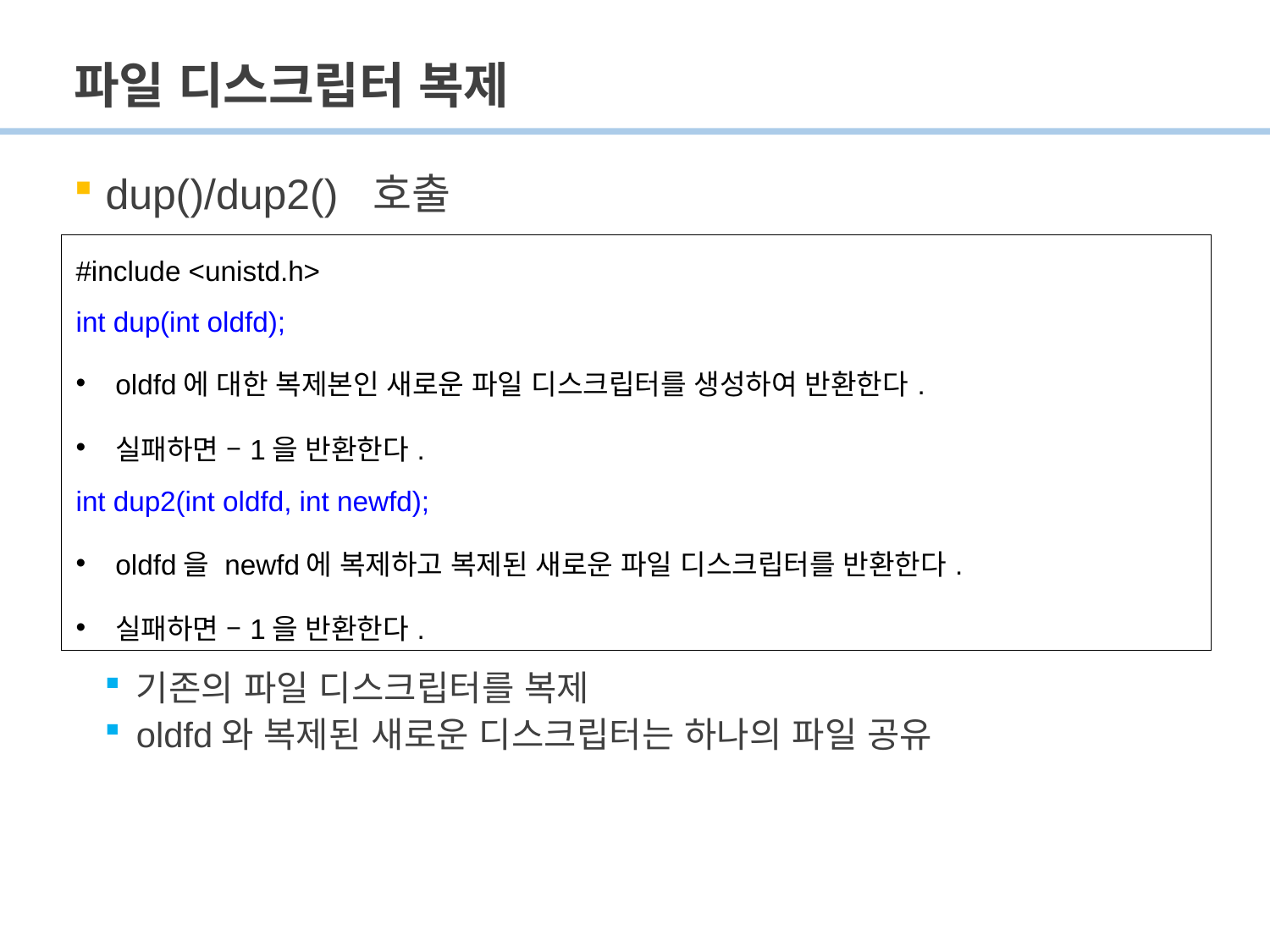

# 파일 디스크립터 복제
dup()/dup2()  호출

기존의 파일 디스크립터를 복제
oldfd와 복제된 새로운 디스크립터는 하나의 파일 공유
| #include <unistd.h> int dup(int oldfd); oldfd에 대한 복제본인 새로운 파일 디스크립터를 생성하여 반환한다. 실패하면 –1을 반환한다. int dup2(int oldfd, int newfd); oldfd을 newfd에 복제하고 복제된 새로운 파일 디스크립터를 반환한다. 실패하면 –1을 반환한다. |
| --- |